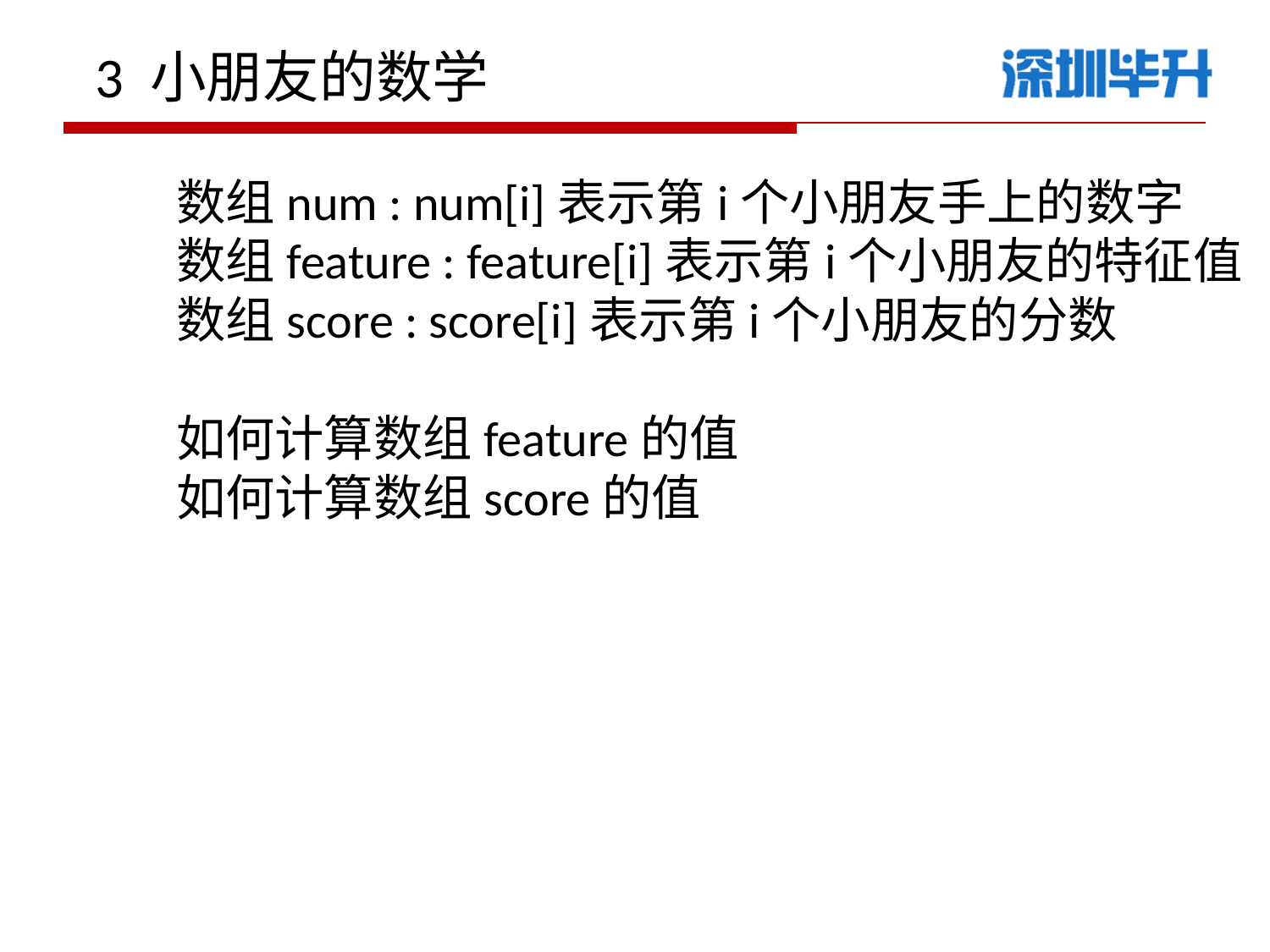

3 小朋友的数学

数组num : num[i]表示第i个小朋友手上的数字
数组feature : feature[i]表示第i个小朋友的特征值
数组score : score[i]表示第i个小朋友的分数

如何计算数组feature的值
如何计算数组score的值